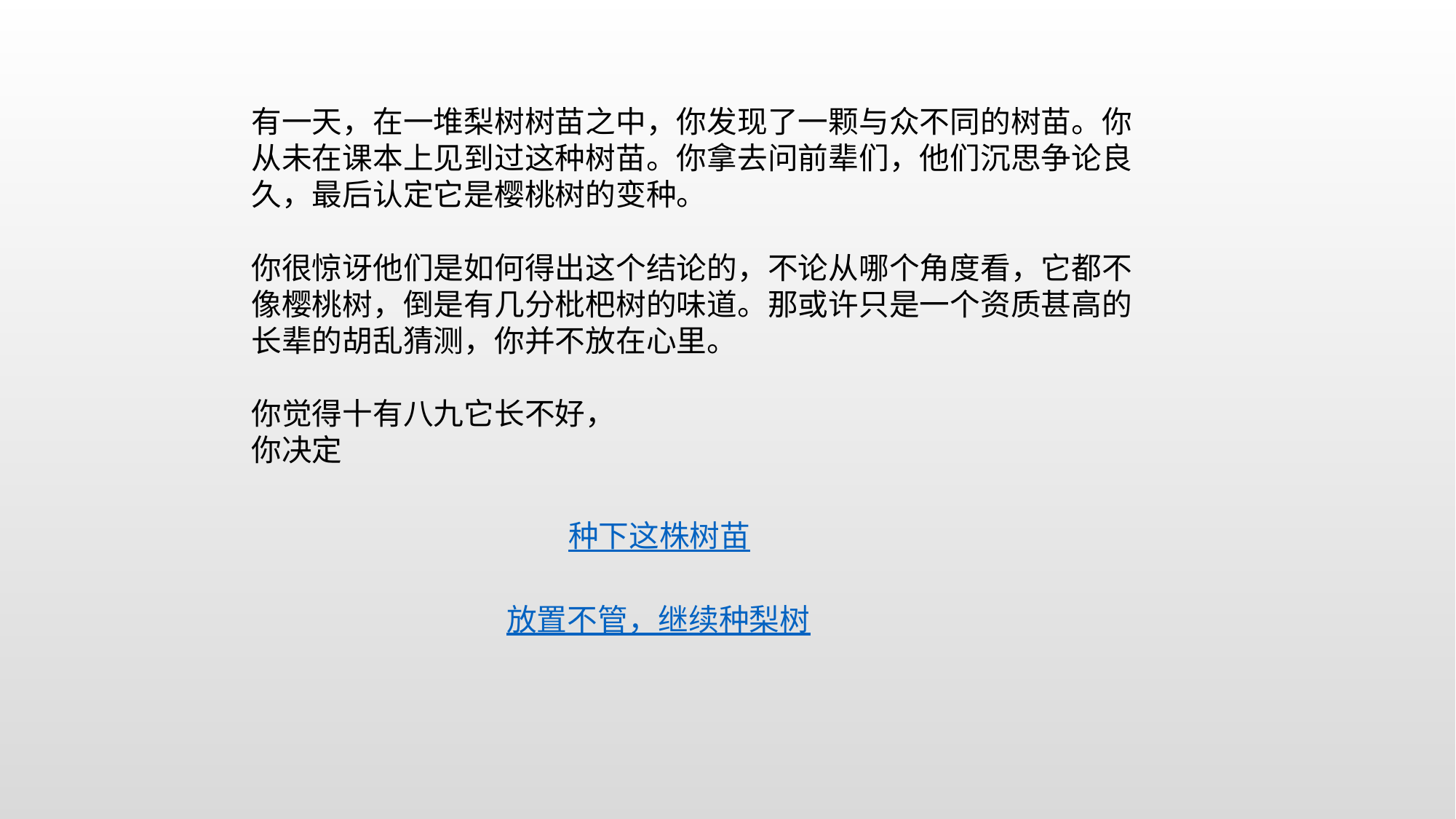

有一天，在一堆梨树树苗之中，你发现了一颗与众不同的树苗。你从未在课本上见到过这种树苗。你拿去问前辈们，他们沉思争论良久，最后认定它是樱桃树的变种。

你很惊讶他们是如何得出这个结论的，不论从哪个角度看，它都不像樱桃树，倒是有几分枇杷树的味道。那或许只是一个资质甚高的长辈的胡乱猜测，你并不放在心里。

你觉得十有八九它长不好，
你决定

种下这株树苗
放置不管，继续种梨树